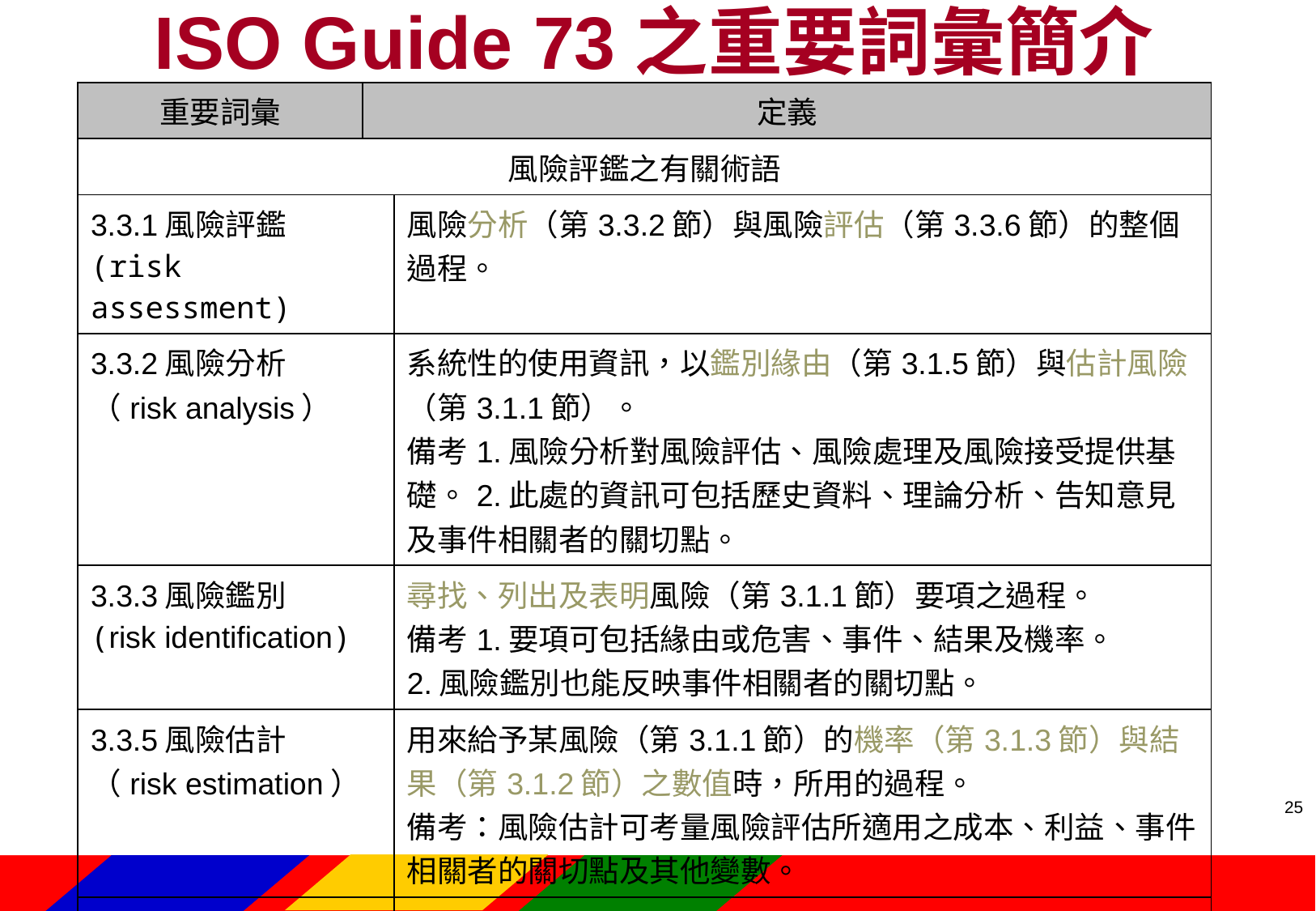

ISO Guide 73之重要詞彙簡介
| 重要詞彙 | 定義 |  |
| --- | --- | --- |
| 風險評鑑之有關術語 |  |  |
| 3.3.1風險評鑑 (risk assessment) |  | 風險分析（第3.3.2節）與風險評估（第3.3.6節）的整個過程。 |
| 3.3.2風險分析 （risk analysis） |  | 系統性的使用資訊，以鑑別緣由（第3.1.5節）與估計風險（第3.1.1節）。 備考1.風險分析對風險評估、風險處理及風險接受提供基礎。2.此處的資訊可包括歷史資料、理論分析、告知意見及事件相關者的關切點。 |
| 3.3.3風險鑑別 (risk identification) |  | 尋找、列出及表明風險（第3.1.1節）要項之過程。 備考1.要項可包括緣由或危害、事件、結果及機率。 2.風險鑑別也能反映事件相關者的關切點。 |
| 3.3.5風險估計 （risk estimation） |  | 用來給予某風險（第3.1.1節）的機率（第3.1.3節）與結果（第3.1.2節）之數值時，所用的過程。 備考：風險估計可考量風險評估所適用之成本、利益、事件相關者的關切點及其他變數。 |
| 3.3.6風險評估 （risk evaluation） |  | 把預估的風險（第3.1.1節）和已知的風險準則（第3.1.6節）進行比較的過程，以決定風險的顯著性。 備考1.風險評估可用來協助決定是要接受或處理風險。 |
25